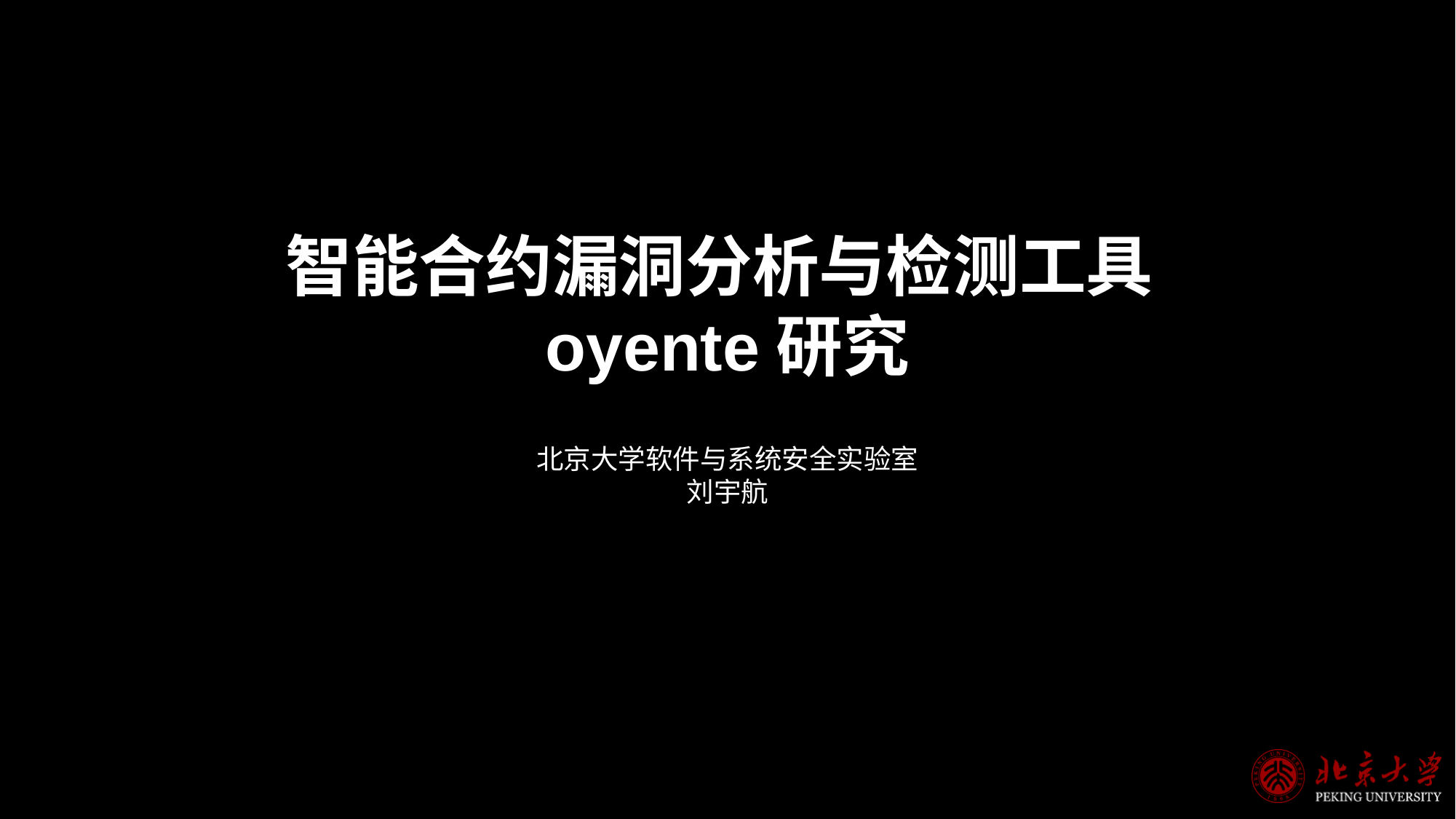

# 智能合约漏洞分析与检测工具oyente研究
北京大学软件与系统安全实验室
刘宇航